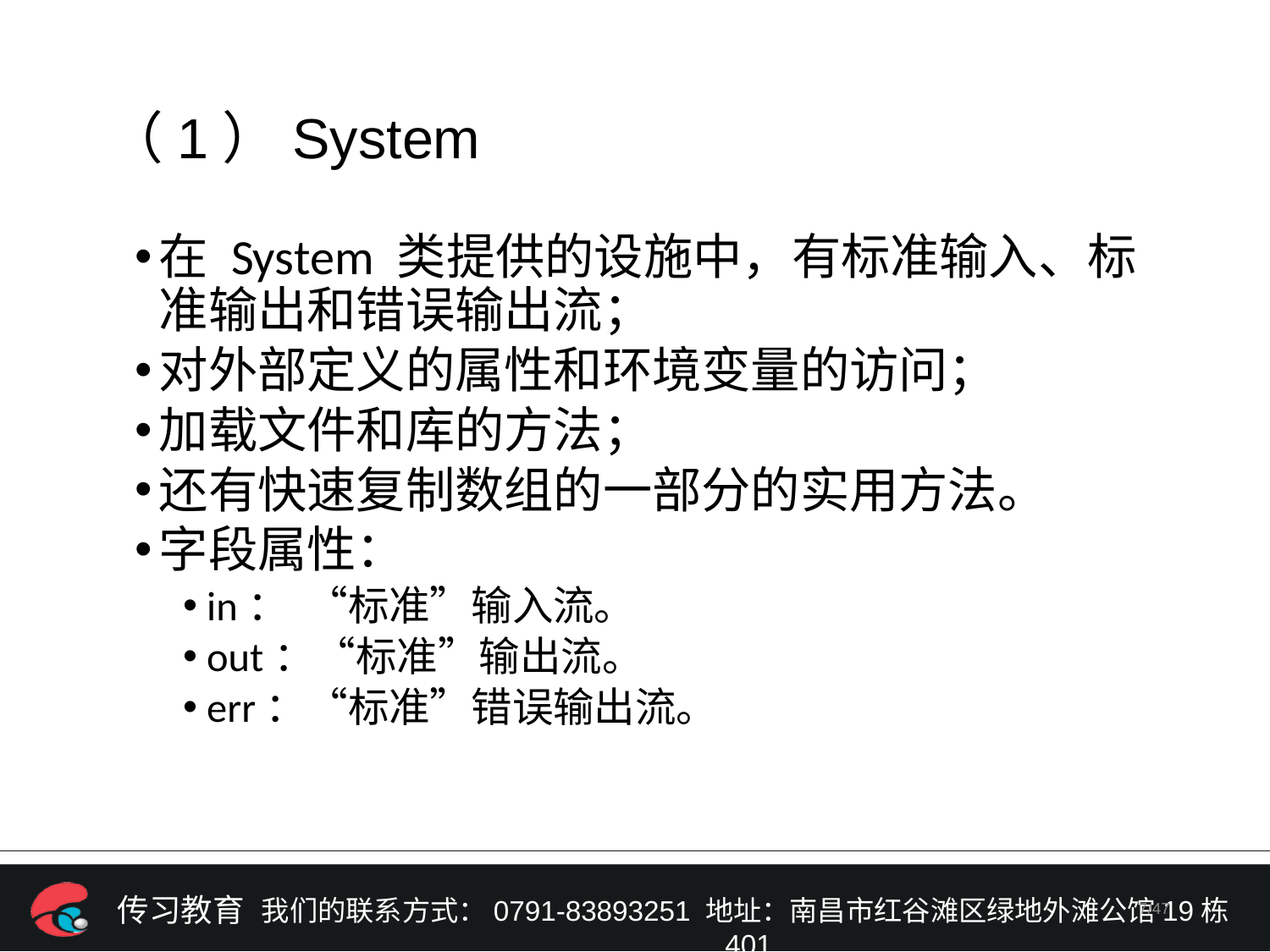

（1）System
在 System 类提供的设施中，有标准输入、标准输出和错误输出流；
对外部定义的属性和环境变量的访问；
加载文件和库的方法；
还有快速复制数组的一部分的实用方法。
字段属性：
in：  “标准”输入流。
out：“标准”输出流。
err：“标准”错误输出流。
7/47